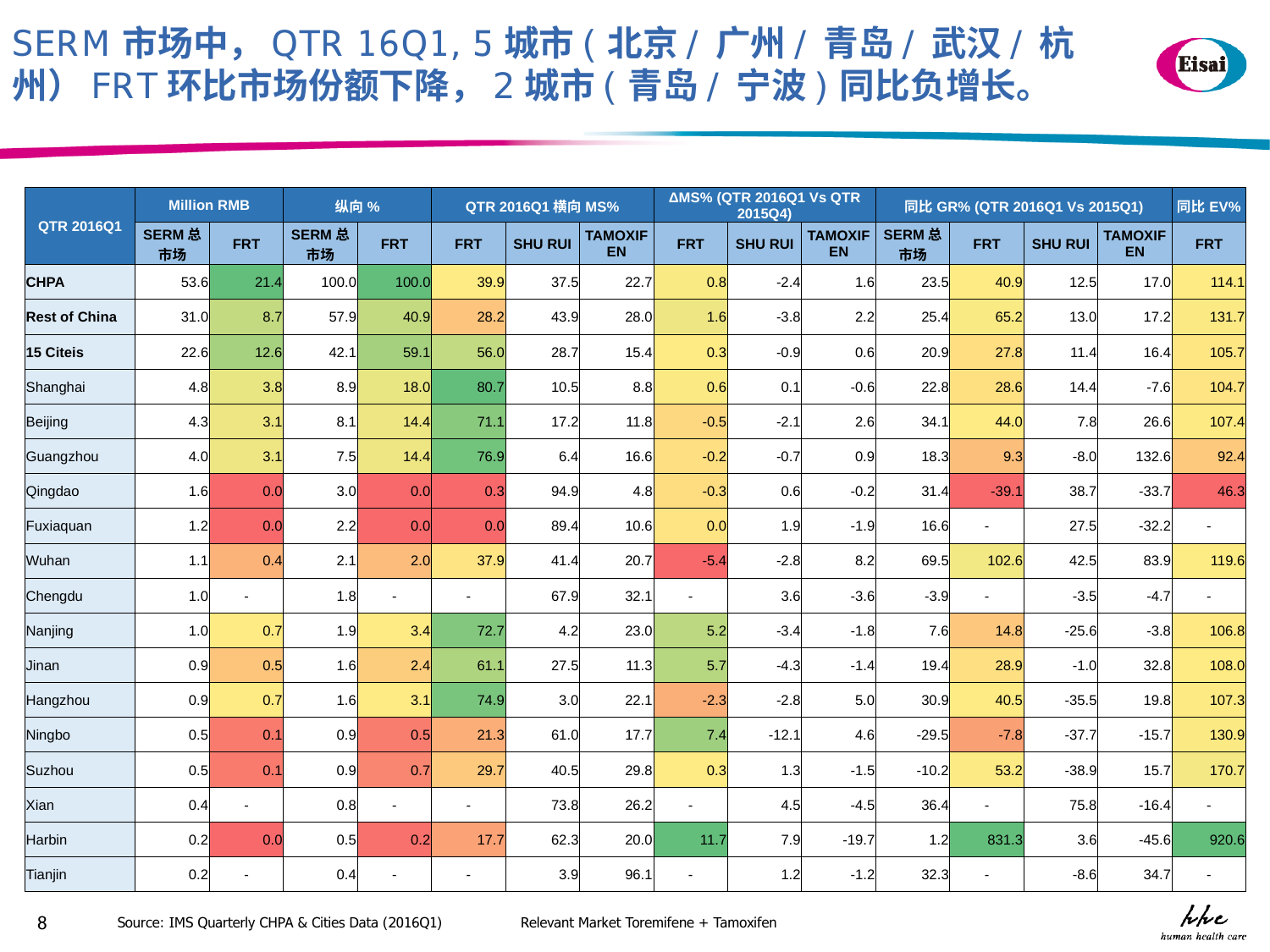

SERM市场中，QTR 16Q1, 5城市(北京/广州/青岛/武汉/杭州）FRT环比市场份额下降，2城市(青岛/宁波)同比负增长。
| QTR 2016Q1 | Million RMB |  | 纵向% |  | QTR 2016Q1横向MS% |  |  | ΔMS% (QTR 2016Q1 Vs QTR 2015Q4) |  |  | 同比GR% (QTR 2016Q1 Vs 2015Q1) |  |  |  | 同比EV% |
| --- | --- | --- | --- | --- | --- | --- | --- | --- | --- | --- | --- | --- | --- | --- | --- |
|  | SERM总市场 | FRT | SERM总市场 | FRT | FRT | SHU RUI | TAMOXIFEN | FRT | SHU RUI | TAMOXIFEN | SERM总市场 | FRT | SHU RUI | TAMOXIFEN | FRT |
| CHPA | 53.6 | 21.4 | 100.0 | 100.0 | 39.9 | 37.5 | 22.7 | 0.8 | -2.4 | 1.6 | 23.5 | 40.9 | 12.5 | 17.0 | 114.1 |
| Rest of China | 31.0 | 8.7 | 57.9 | 40.9 | 28.2 | 43.9 | 28.0 | 1.6 | -3.8 | 2.2 | 25.4 | 65.2 | 13.0 | 17.2 | 131.7 |
| 15 Citeis | 22.6 | 12.6 | 42.1 | 59.1 | 56.0 | 28.7 | 15.4 | 0.3 | -0.9 | 0.6 | 20.9 | 27.8 | 11.4 | 16.4 | 105.7 |
| Shanghai | 4.8 | 3.8 | 8.9 | 18.0 | 80.7 | 10.5 | 8.8 | 0.6 | 0.1 | -0.6 | 22.8 | 28.6 | 14.4 | -7.6 | 104.7 |
| Beijing | 4.3 | 3.1 | 8.1 | 14.4 | 71.1 | 17.2 | 11.8 | -0.5 | -2.1 | 2.6 | 34.1 | 44.0 | 7.8 | 26.6 | 107.4 |
| Guangzhou | 4.0 | 3.1 | 7.5 | 14.4 | 76.9 | 6.4 | 16.6 | -0.2 | -0.7 | 0.9 | 18.3 | 9.3 | -8.0 | 132.6 | 92.4 |
| Qingdao | 1.6 | 0.0 | 3.0 | 0.0 | 0.3 | 94.9 | 4.8 | -0.3 | 0.6 | -0.2 | 31.4 | -39.1 | 38.7 | -33.7 | 46.3 |
| Fuxiaquan | 1.2 | 0.0 | 2.2 | 0.0 | 0.0 | 89.4 | 10.6 | 0.0 | 1.9 | -1.9 | 16.6 | - | 27.5 | -32.2 | - |
| Wuhan | 1.1 | 0.4 | 2.1 | 2.0 | 37.9 | 41.4 | 20.7 | -5.4 | -2.8 | 8.2 | 69.5 | 102.6 | 42.5 | 83.9 | 119.6 |
| Chengdu | 1.0 | - | 1.8 | - | - | 67.9 | 32.1 | - | 3.6 | -3.6 | -3.9 | - | -3.5 | -4.7 | - |
| Nanjing | 1.0 | 0.7 | 1.9 | 3.4 | 72.7 | 4.2 | 23.0 | 5.2 | -3.4 | -1.8 | 7.6 | 14.8 | -25.6 | -3.8 | 106.8 |
| Jinan | 0.9 | 0.5 | 1.6 | 2.4 | 61.1 | 27.5 | 11.3 | 5.7 | -4.3 | -1.4 | 19.4 | 28.9 | -1.0 | 32.8 | 108.0 |
| Hangzhou | 0.9 | 0.7 | 1.6 | 3.1 | 74.9 | 3.0 | 22.1 | -2.3 | -2.8 | 5.0 | 30.9 | 40.5 | -35.5 | 19.8 | 107.3 |
| Ningbo | 0.5 | 0.1 | 0.9 | 0.5 | 21.3 | 61.0 | 17.7 | 7.4 | -12.1 | 4.6 | -29.5 | -7.8 | -37.7 | -15.7 | 130.9 |
| Suzhou | 0.5 | 0.1 | 0.9 | 0.7 | 29.7 | 40.5 | 29.8 | 0.3 | 1.3 | -1.5 | -10.2 | 53.2 | -38.9 | 15.7 | 170.7 |
| Xian | 0.4 | - | 0.8 | - | - | 73.8 | 26.2 | - | 4.5 | -4.5 | 36.4 | - | 75.8 | -16.4 | - |
| Harbin | 0.2 | 0.0 | 0.5 | 0.2 | 17.7 | 62.3 | 20.0 | 11.7 | 7.9 | -19.7 | 1.2 | 831.3 | 3.6 | -45.6 | 920.6 |
| Tianjin | 0.2 | - | 0.4 | - | - | 3.9 | 96.1 | - | 1.2 | -1.2 | 32.3 | - | -8.6 | 34.7 | - |
Source: IMS Quarterly CHPA & Cities Data (2016Q1)
 Relevant Market Toremifene + Tamoxifen
8